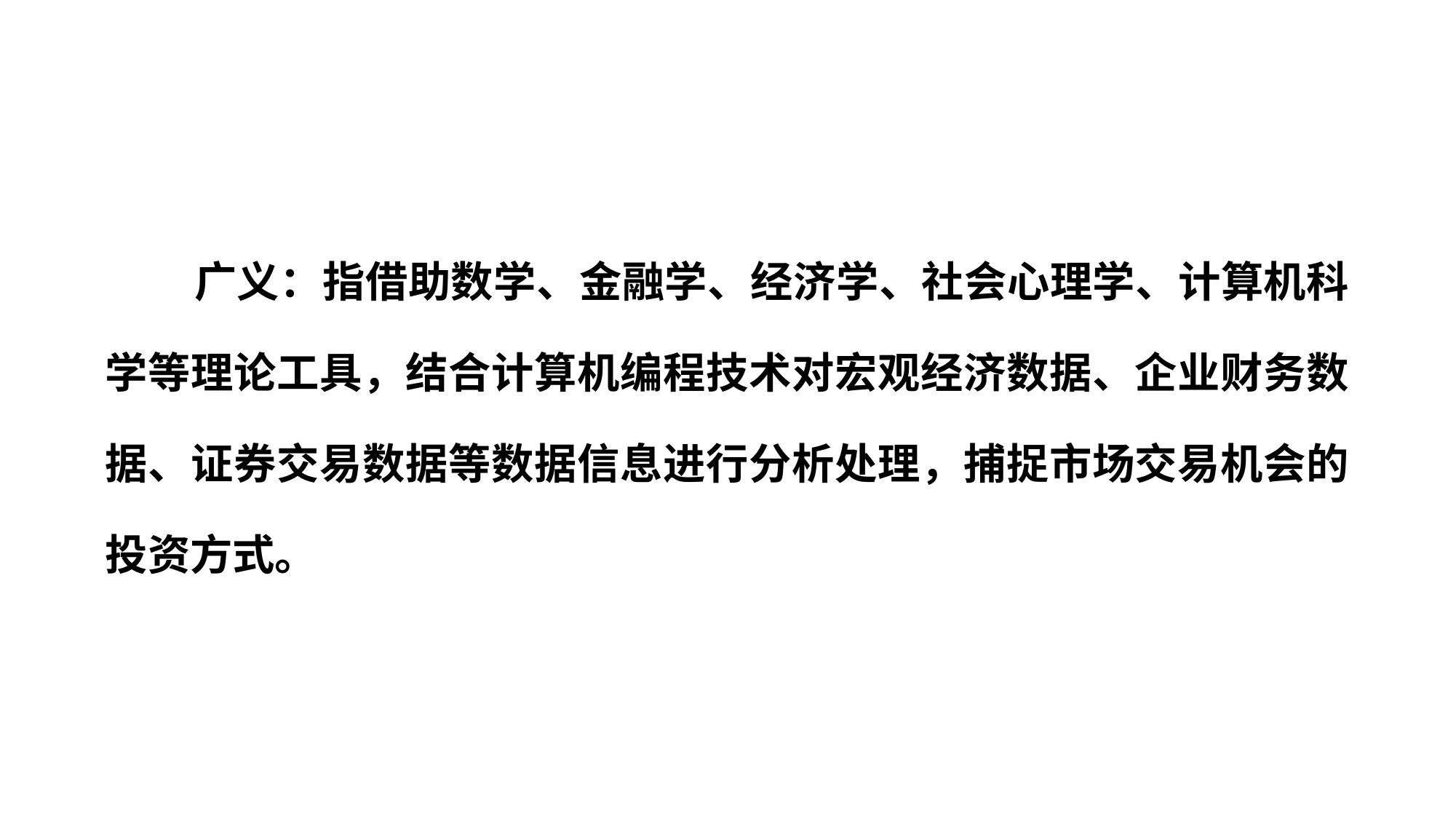

广义：指借助数学、金融学、经济学、社会心理学、计算机科学等理论工具，结合计算机编程技术对宏观经济数据、企业财务数据、证券交易数据等数据信息进行分析处理，捕捉市场交易机会的投资方式。